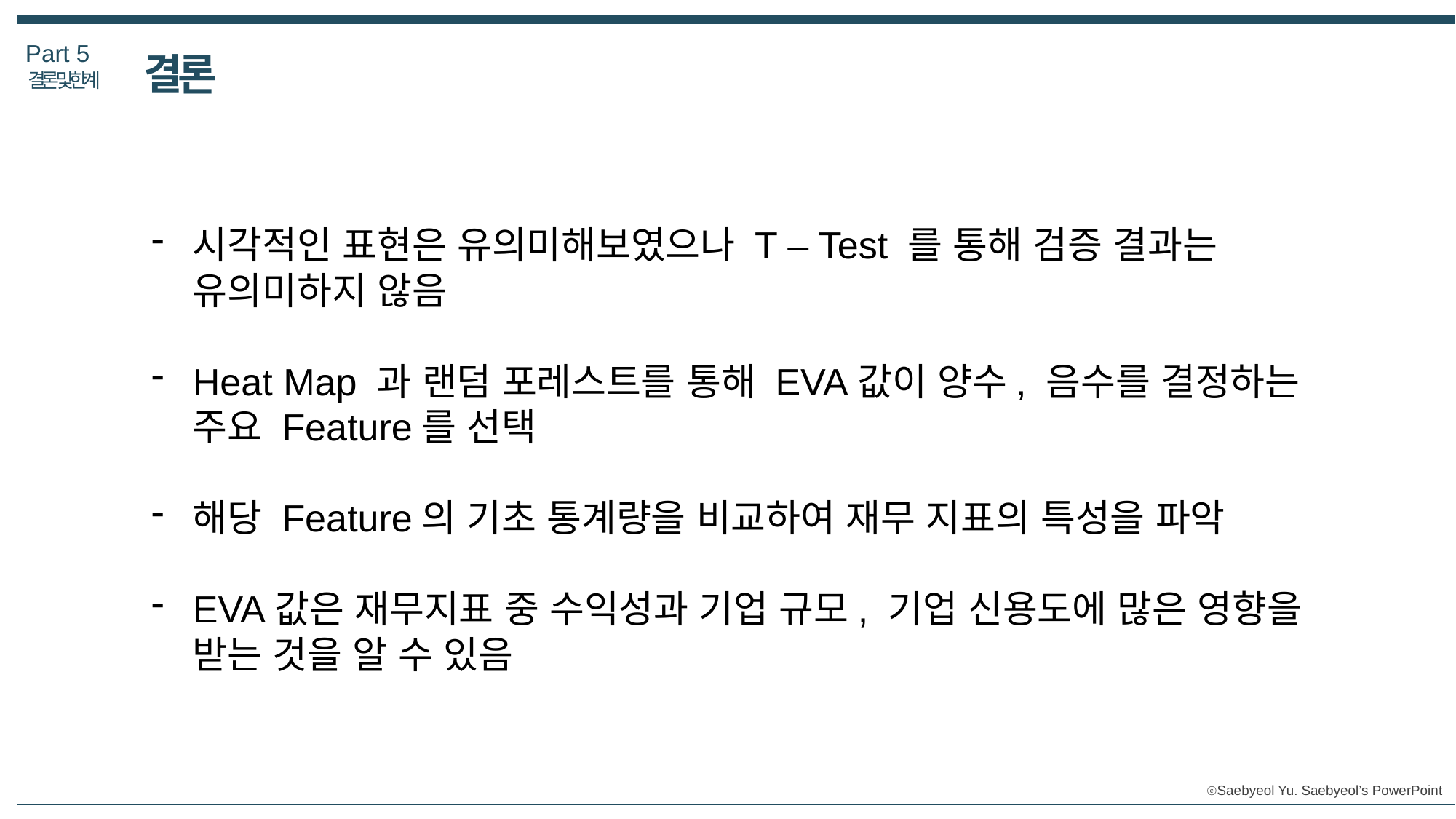

Part 5
결론
결론 및한계
시각적인 표현은 유의미해보였으나 T – Test 를 통해 검증 결과는 유의미하지 않음

Heat Map 과 랜덤 포레스트를 통해 EVA값이 양수, 음수를 결정하는 주요 Feature를 선택

해당 Feature의 기초 통계량을 비교하여 재무 지표의 특성을 파악

EVA값은 재무지표 중 수익성과 기업 규모, 기업 신용도에 많은 영향을 받는 것을 알 수 있음